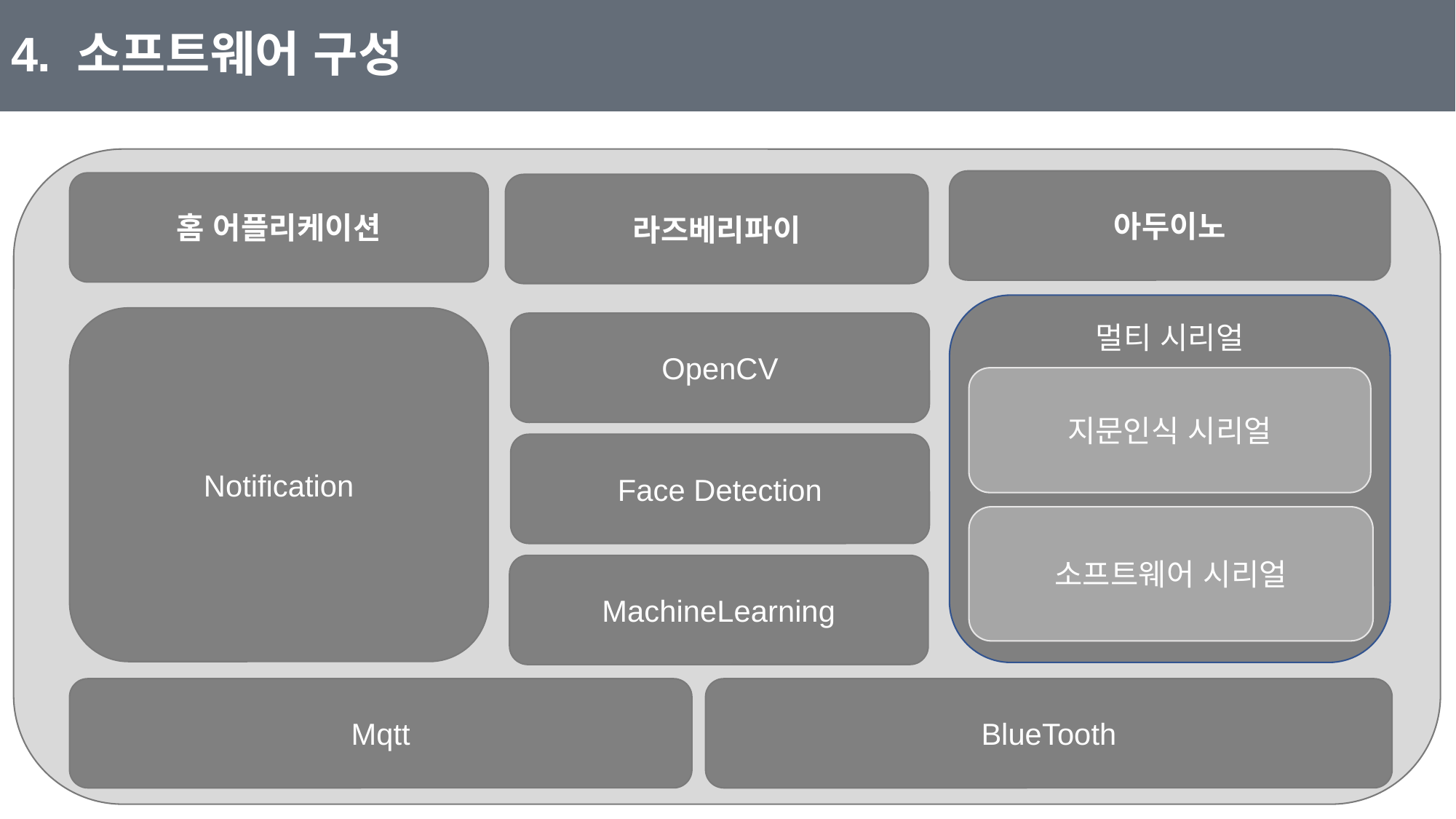

4. 소프트웨어 구성

아두이노
홈 어플리케이션
라즈베리파이
멀티 시리얼
Notification
OpenCV
지문인식 시리얼
Face Detection
소프트웨어 시리얼
MachineLearning
Mqtt
BlueTooth